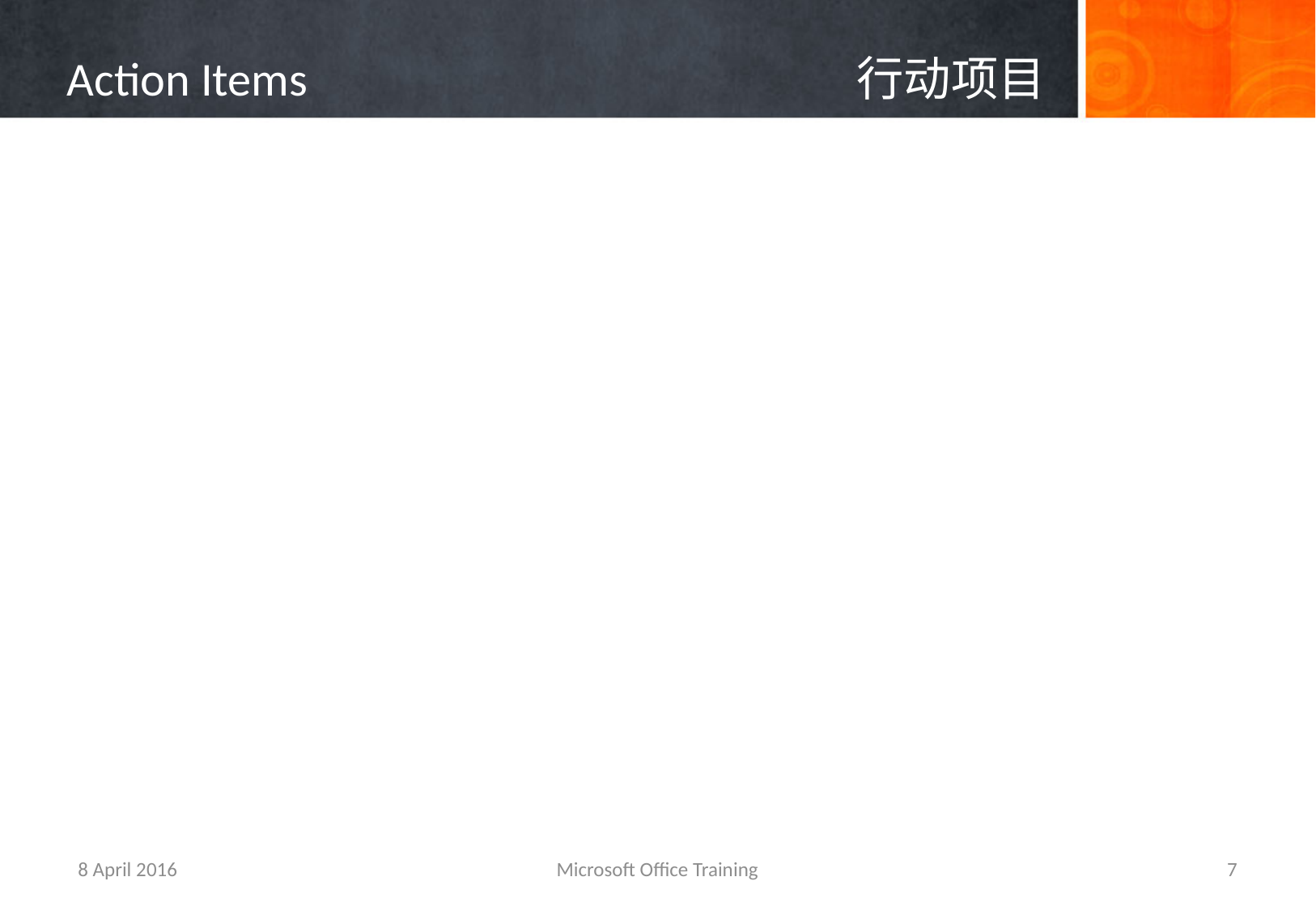

# Action Items	行动项目

8 April 2016
Microsoft Office Training
7